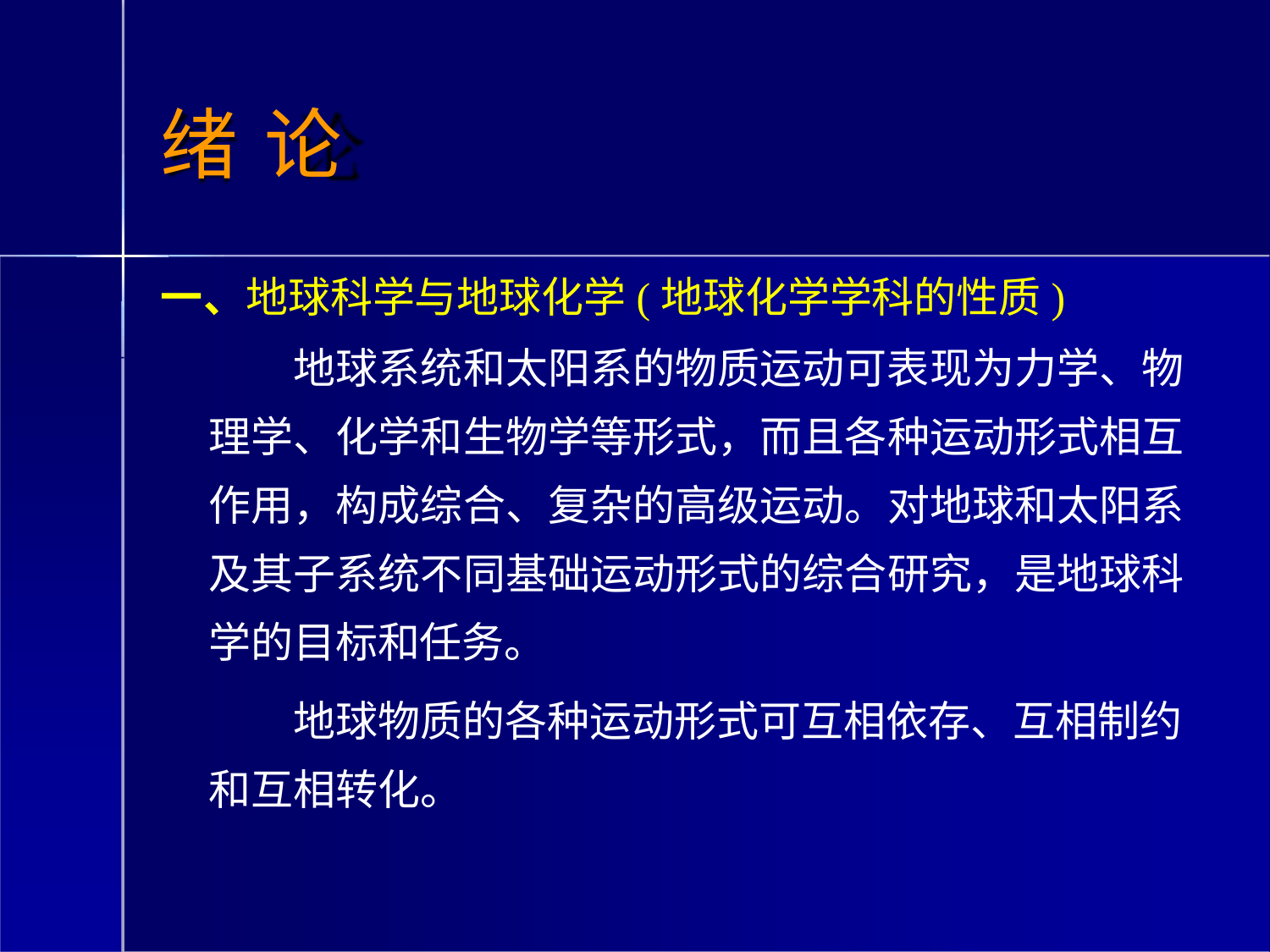

# 绪 论

一、地球科学与地球化学(地球化学学科的性质)
地球系统和太阳系的物质运动可表现为力学、物 理学、化学和生物学等形式，而且各种运动形式相互 作用，构成综合、复杂的高级运动。对地球和太阳系 及其子系统不同基础运动形式的综合研究，是地球科 学的目标和任务。
地球物质的各种运动形式可互相依存、互相制约 和互相转化。